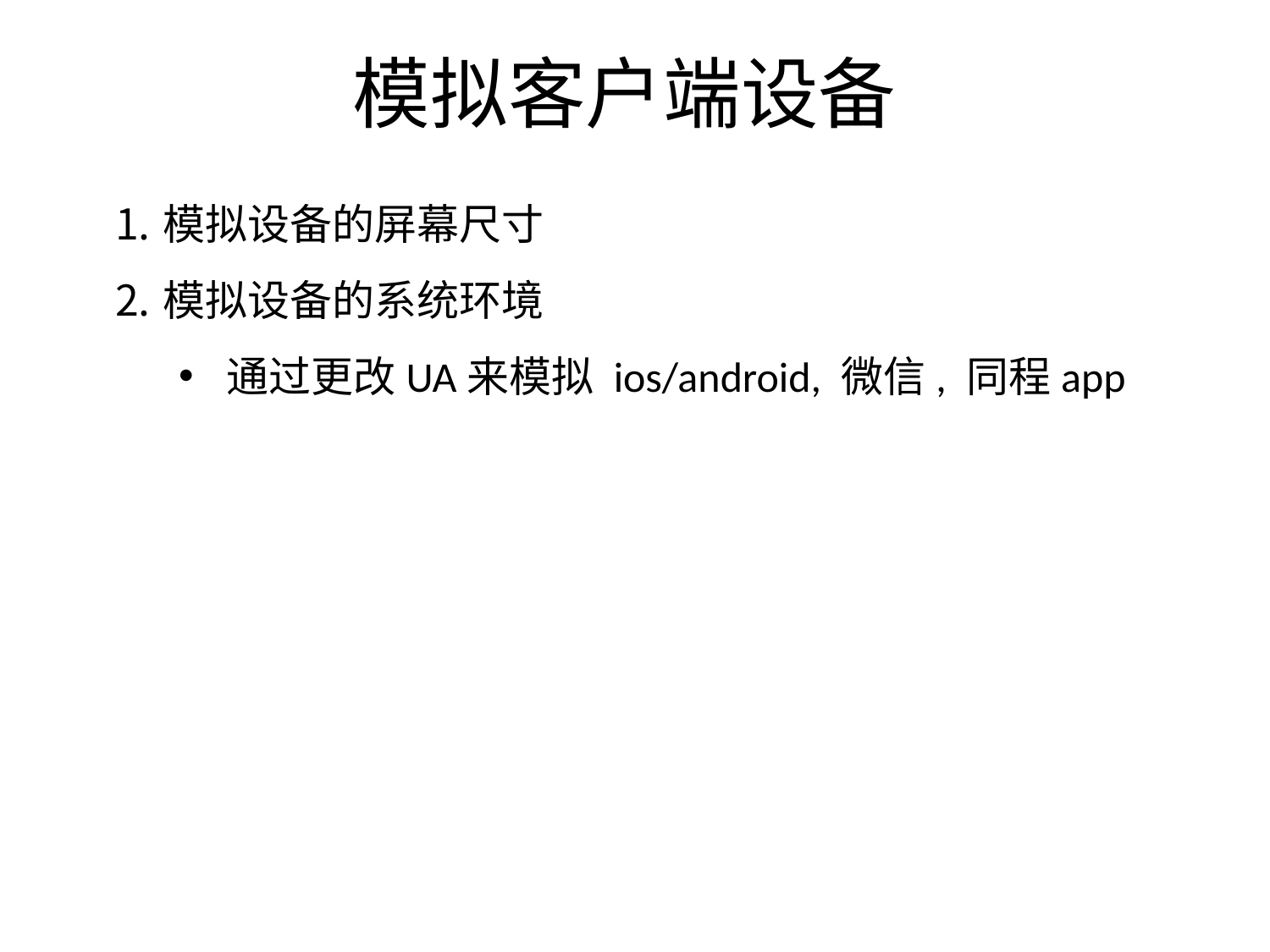

# 模拟客户端设备
模拟设备的屏幕尺寸
模拟设备的系统环境
通过更改UA来模拟 ios/android, 微信, 同程app